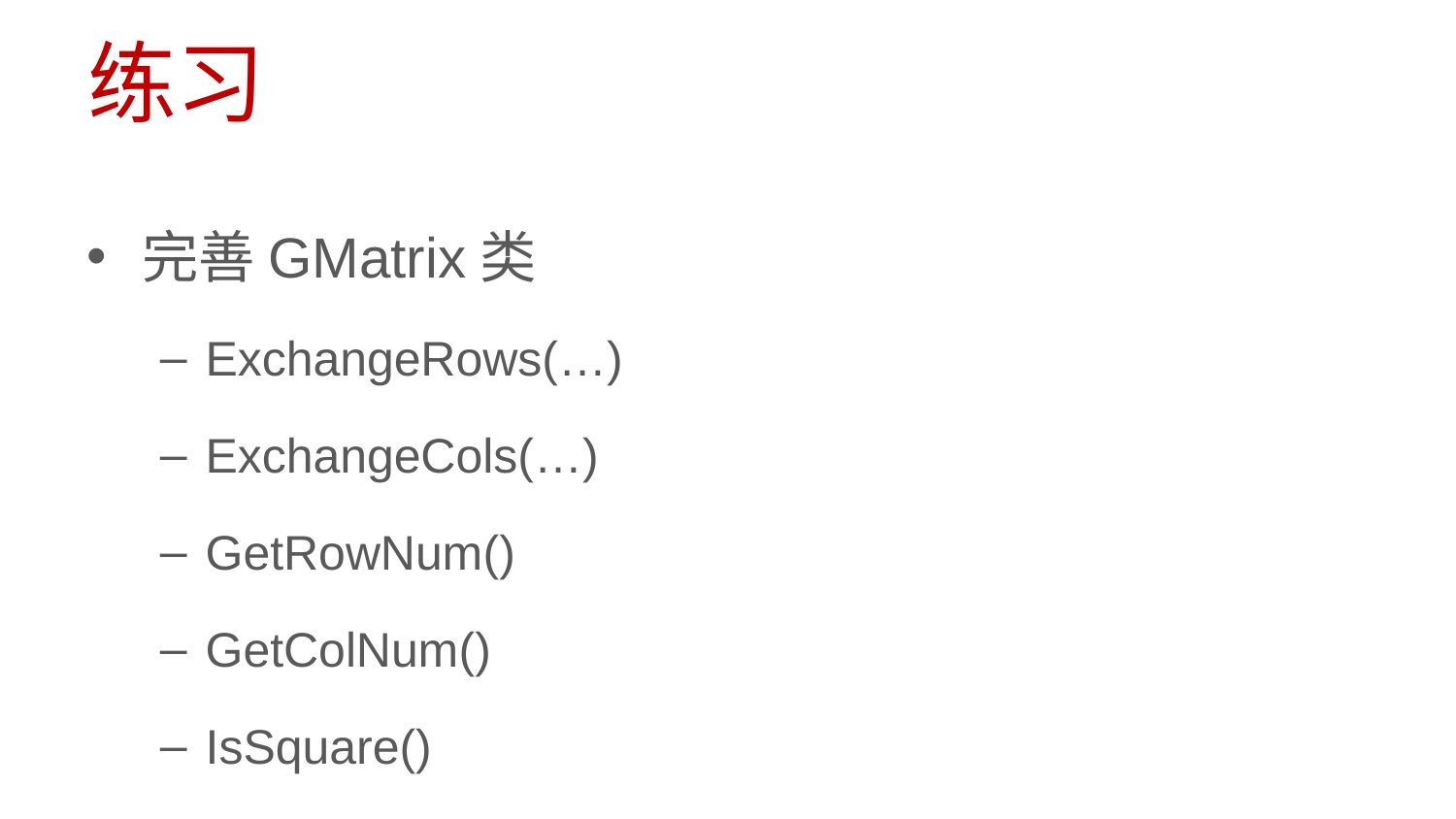

# 练习
完善GMatrix类
ExchangeRows(…)
ExchangeCols(…)
GetRowNum()
GetColNum()
IsSquare()